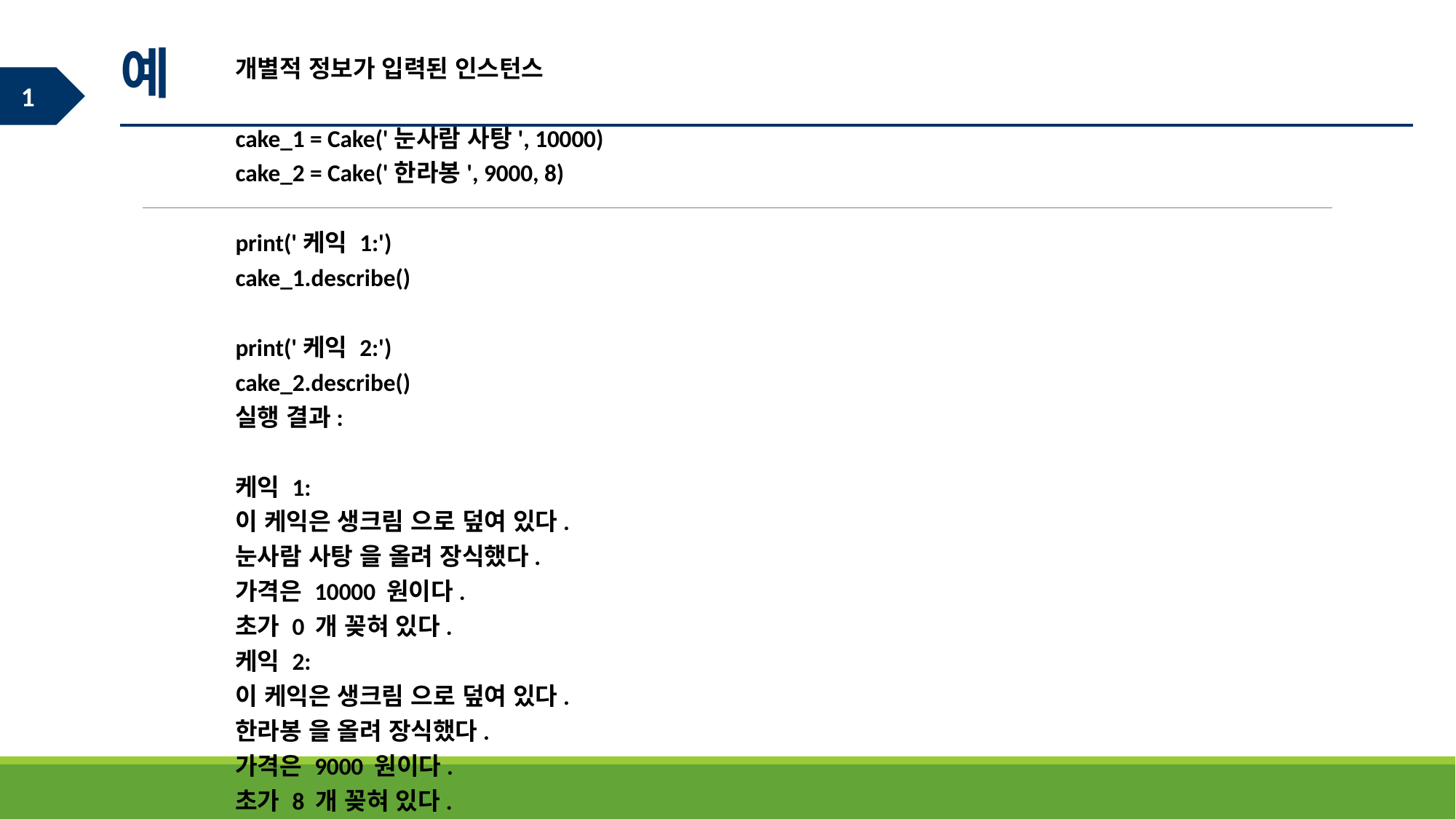

예
개별적 정보가 입력된 인스턴스

cake_1 = Cake('눈사람 사탕', 10000)
cake_2 = Cake('한라봉', 9000, 8)

print('케익 1:')
cake_1.describe()

print('케익 2:')
cake_2.describe()
실행 결과:

케익 1:
이 케익은 생크림 으로 덮여 있다.
눈사람 사탕 을 올려 장식했다.
가격은 10000 원이다.
초가 0 개 꽂혀 있다.
케익 2:
이 케익은 생크림 으로 덮여 있다.
한라봉 을 올려 장식했다.
가격은 9000 원이다.
초가 8 개 꽂혀 있다.